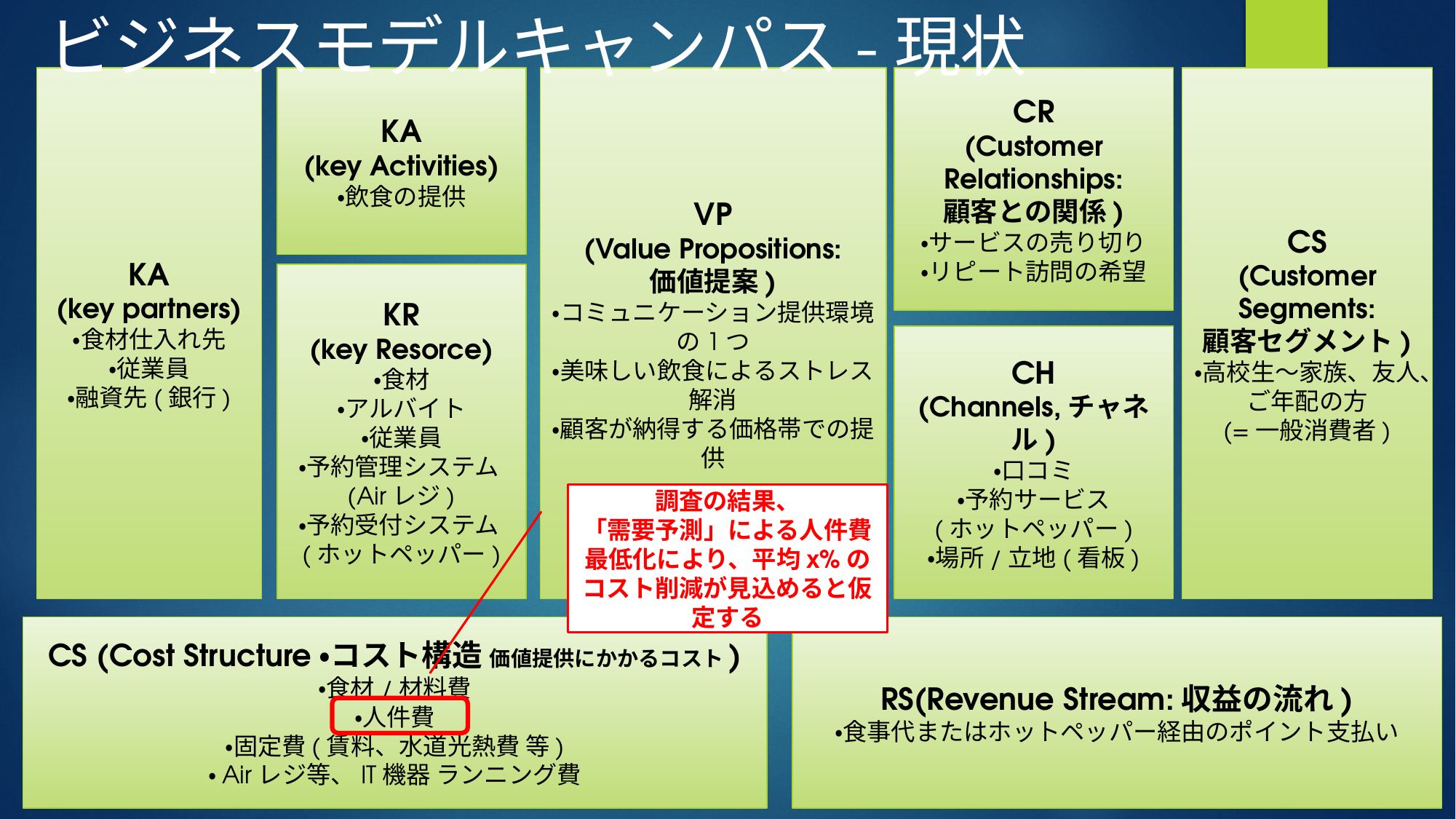

ビジネスモデルキャンパス-現状
CS
(Customer Segments:
顧客セグメント)
・高校生～家族、友人、ご年配の方
(=一般消費者)
CR
(Customer Relationships:
顧客との関係)
・サービスの売り切り
・リピート訪問の希望
KA
(key partners)
・食材仕入れ先
・従業員
・融資先(銀行)
KA
(key Activities)
・飲食の提供
VP
(Value Propositions:
価値提案)
・コミュニケーション提供環境の1つ
・美味しい飲食によるストレス解消
・顧客が納得する価格帯での提供
KR
(key Resorce)
・食材
・アルバイト
・従業員
・予約管理システム(Airレジ)
・予約受付システム(ホットペッパー)
CH
(Channels,チャネル)
・口コミ
・予約サービス
(ホットペッパー)
・場所/立地(看板)
調査の結果、
「需要予測」による人件費最低化により、平均x%のコスト削減が見込めると仮定する
CS (Cost Structure・コスト構造 価値提供にかかるコスト)
・食材/材料費
・人件費
・固定費(賃料、水道光熱費 等)
・Airレジ等、IT機器 ランニング費
RS(Revenue Stream:収益の流れ)
・食事代またはホットペッパー経由のポイント支払い